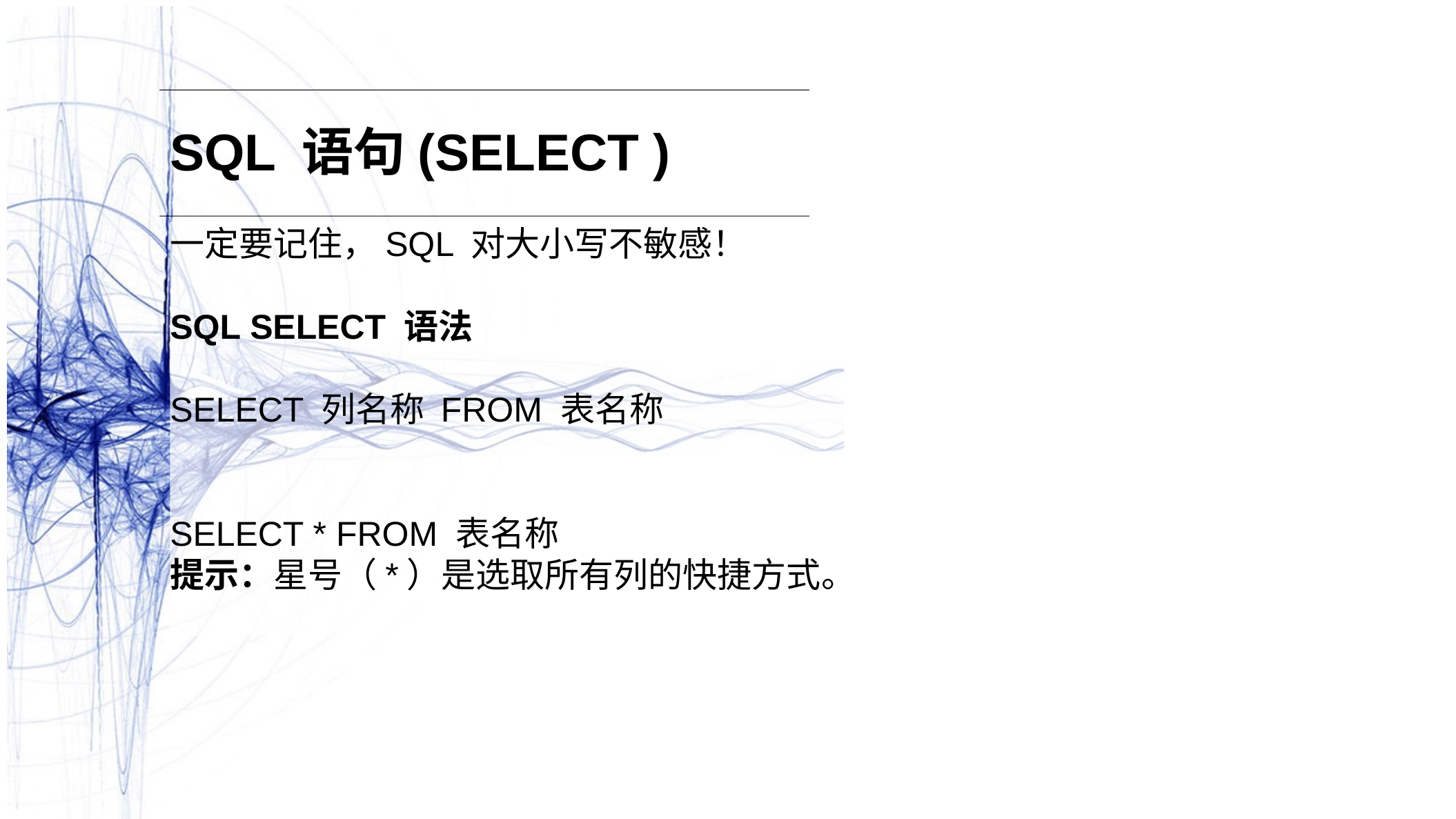

SQL 语句(SELECT )

一定要记住，SQL 对大小写不敏感！

SQL SELECT 语法

SELECT 列名称 FROM 表名称

SELECT * FROM 表名称
提示：星号（*）是选取所有列的快捷方式。